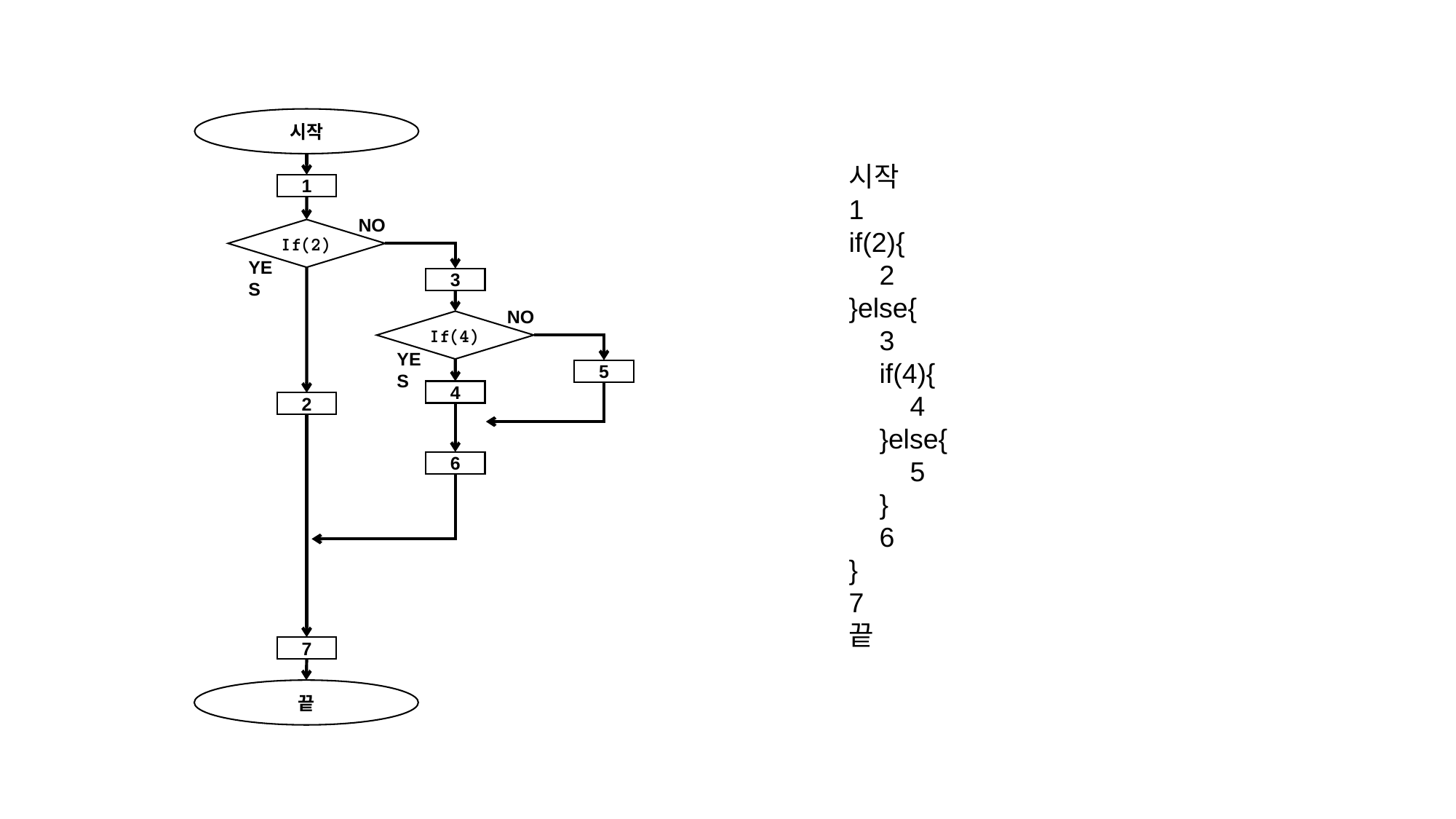

시작
시작
1
if(2){
    2
}else{
    3
    if(4){
        4
    }else{
        5
    }
    6
}
7
끝
1
NO
If(2)
YES
3
NO
If(4)
YES
5
4
2
6
7
끝